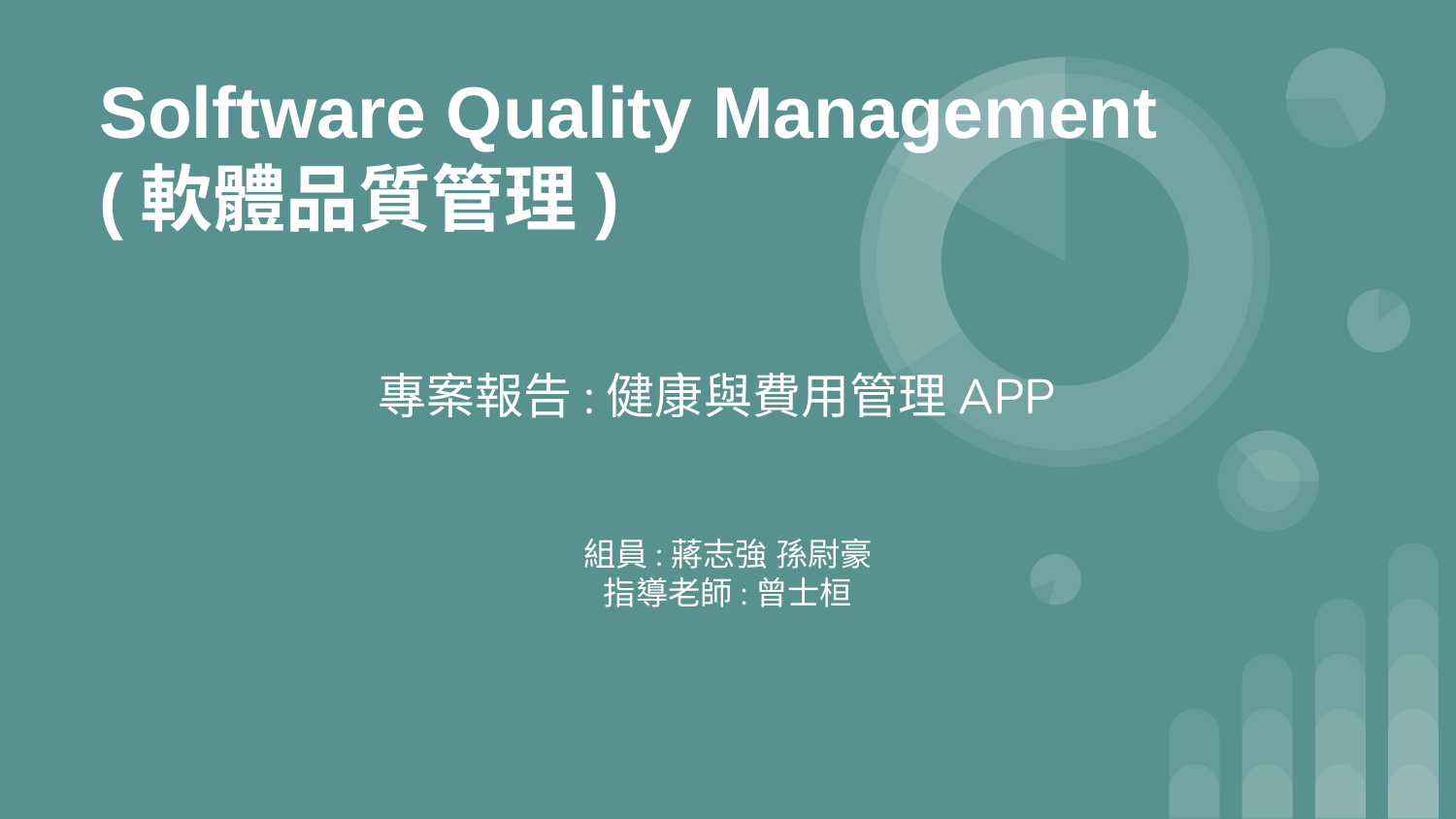

# Solftware Quality Management
(軟體品質管理)
專案報告:健康與費用管理APP
組員:蔣志強 孫尉豪
指導老師:曾士桓